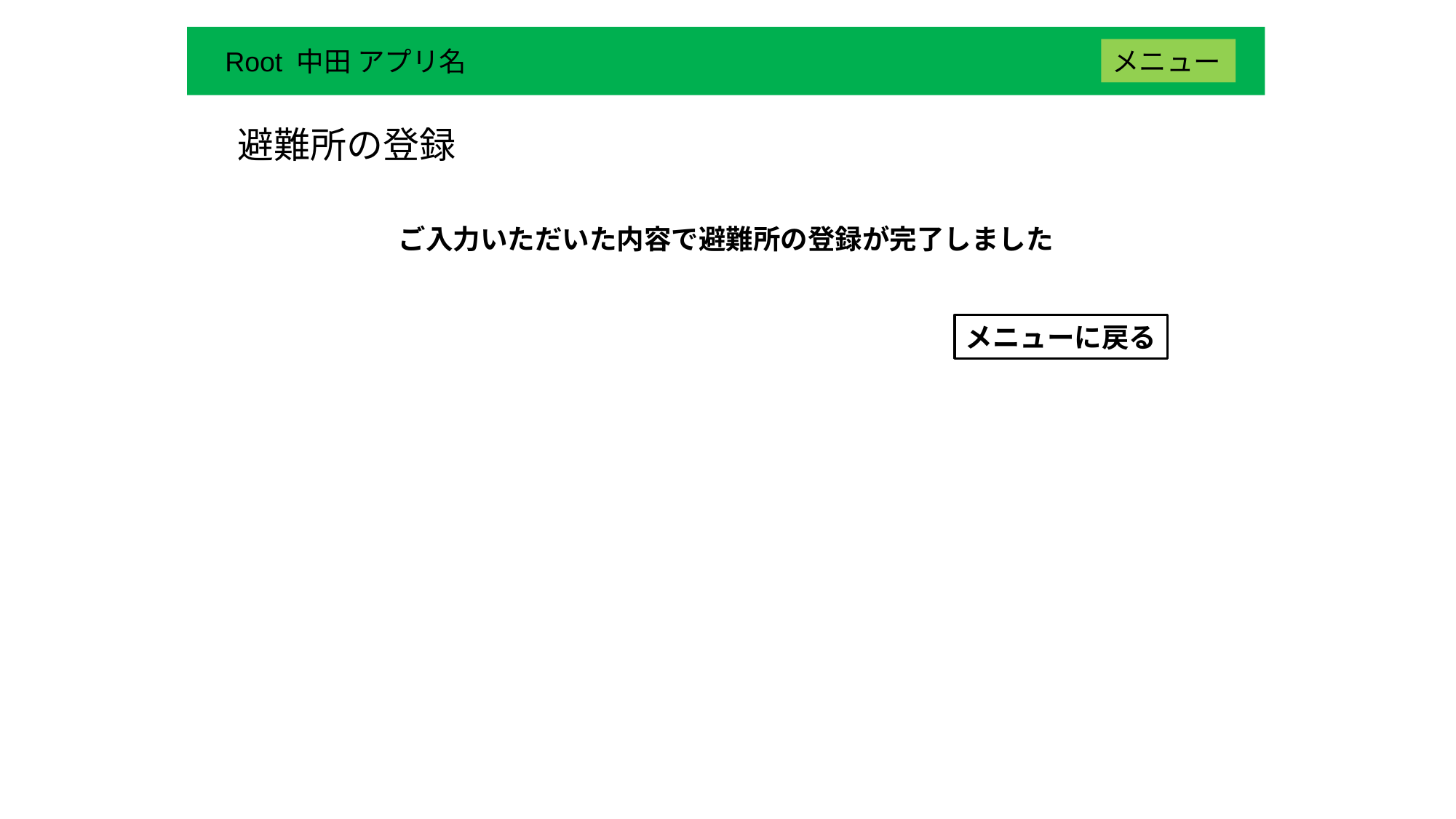

Root 中田 アプリ名
メニュー
避難所の登録
ご入力いただいた内容で避難所の登録が完了しました
メニューに戻る